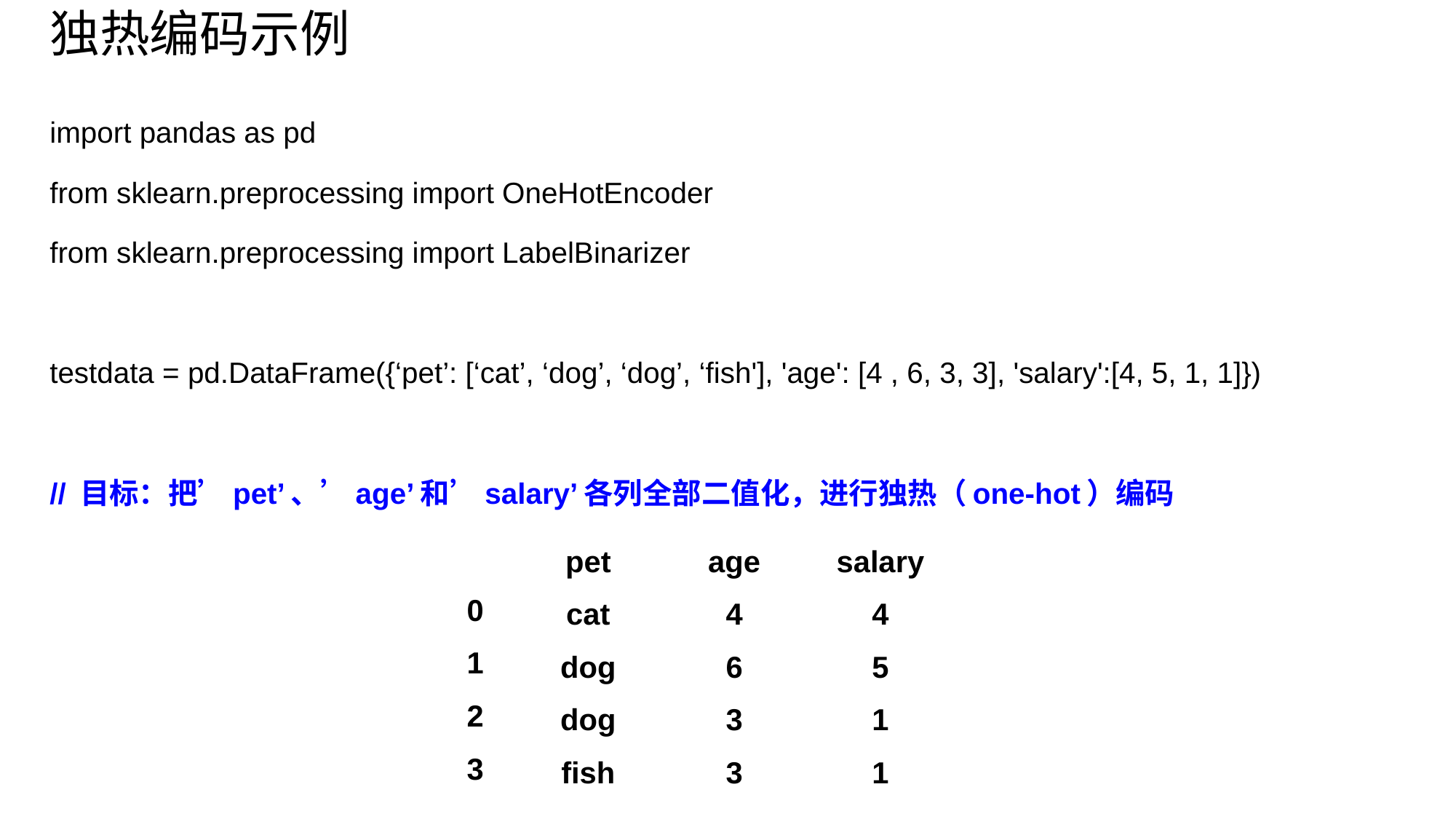

# 独热编码示例
import pandas as pd
from sklearn.preprocessing import OneHotEncoder
from sklearn.preprocessing import LabelBinarizer

testdata = pd.DataFrame({‘pet’: [‘cat’, ‘dog’, ‘dog’, ‘fish'], 'age': [4 , 6, 3, 3], 'salary':[4, 5, 1, 1]})

// 目标：把’pet’、’age’和’salary’各列全部二值化，进行独热（one-hot）编码
|  | pet | age | salary |
| --- | --- | --- | --- |
| 0 | cat | 4 | 4 |
| 1 | dog | 6 | 5 |
| 2 | dog | 3 | 1 |
| 3 | fish | 3 | 1 |